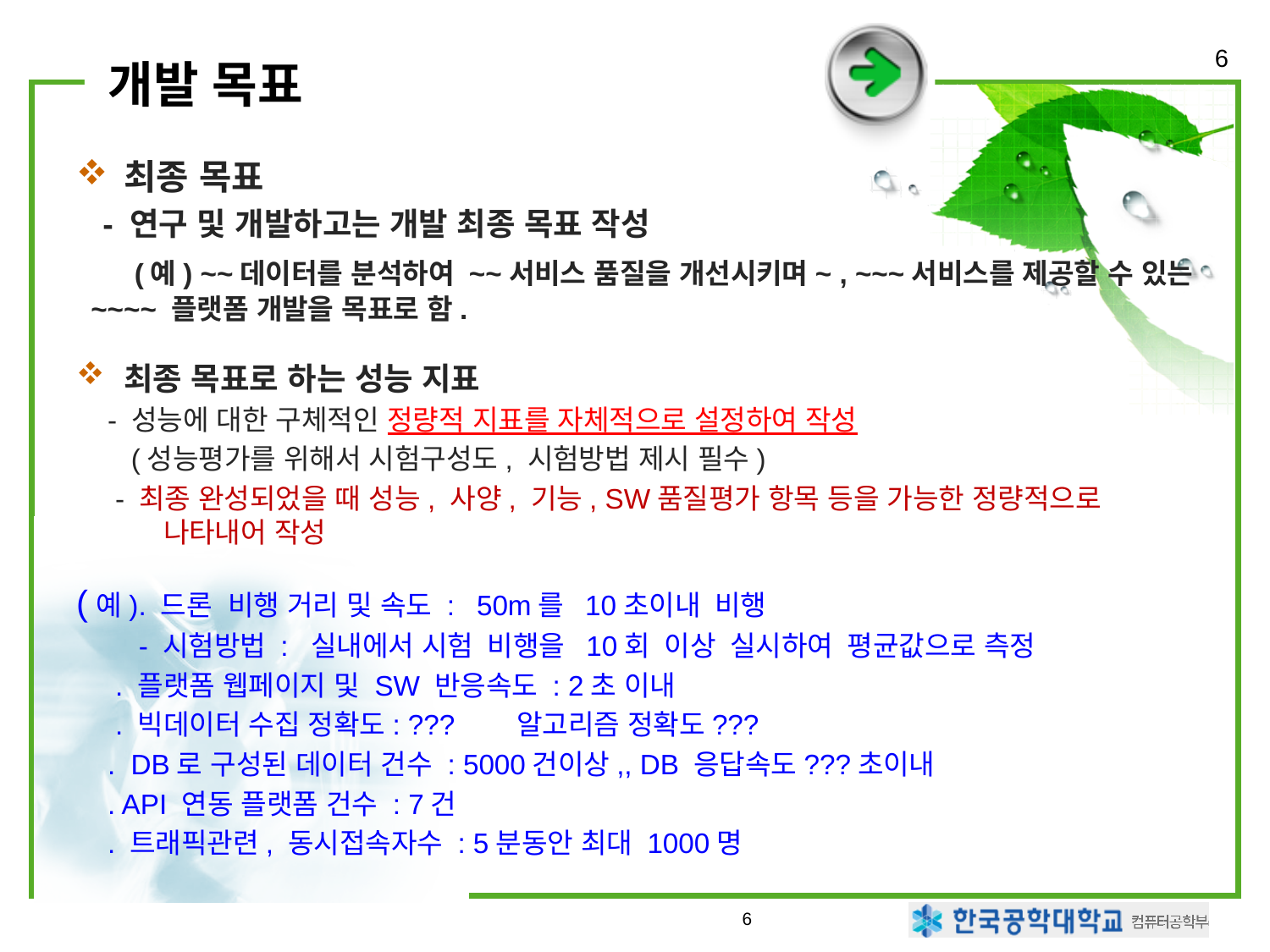

6
# 개발 목표
최종 목표
   - 연구 및 개발하고는 개발 최종 목표 작성
      (예) ~~데이터를 분석하여 ~~서비스 품질을 개선시키며~ , ~~~서비스를 제공할 수 있는  ~~~~ 플랫폼 개발을 목표로 함.

최종 목표로 하는 성능 지표
    - 성능에 대한 구체적인 정량적 지표를 자체적으로 설정하여 작성
       (성능평가를 위해서 시험구성도, 시험방법 제시 필수)
     - 최종 완성되었을 때 성능, 사양, 기능, SW품질평가 항목 등을 가능한 정량적으로 나타내어 작성

(예). 드론  비행 거리 및 속도 :  50m를 10초이내 비행
        - 시험방법 :  실내에서 시험 비행을 10회 이상 실시하여 평균값으로 측정
     . 플랫폼 웹페이지 및 SW 반응속도 : 2초 이내
     . 빅데이터 수집 정확도: ???       알고리즘 정확도???
    .  DB로 구성된 데이터 건수 : 5000건이상,, DB 응답속도???초이내
    . API 연동 플랫폼 건수 : 7건
    . 트래픽관련, 동시접속자수 : 5분동안 최대 1000명